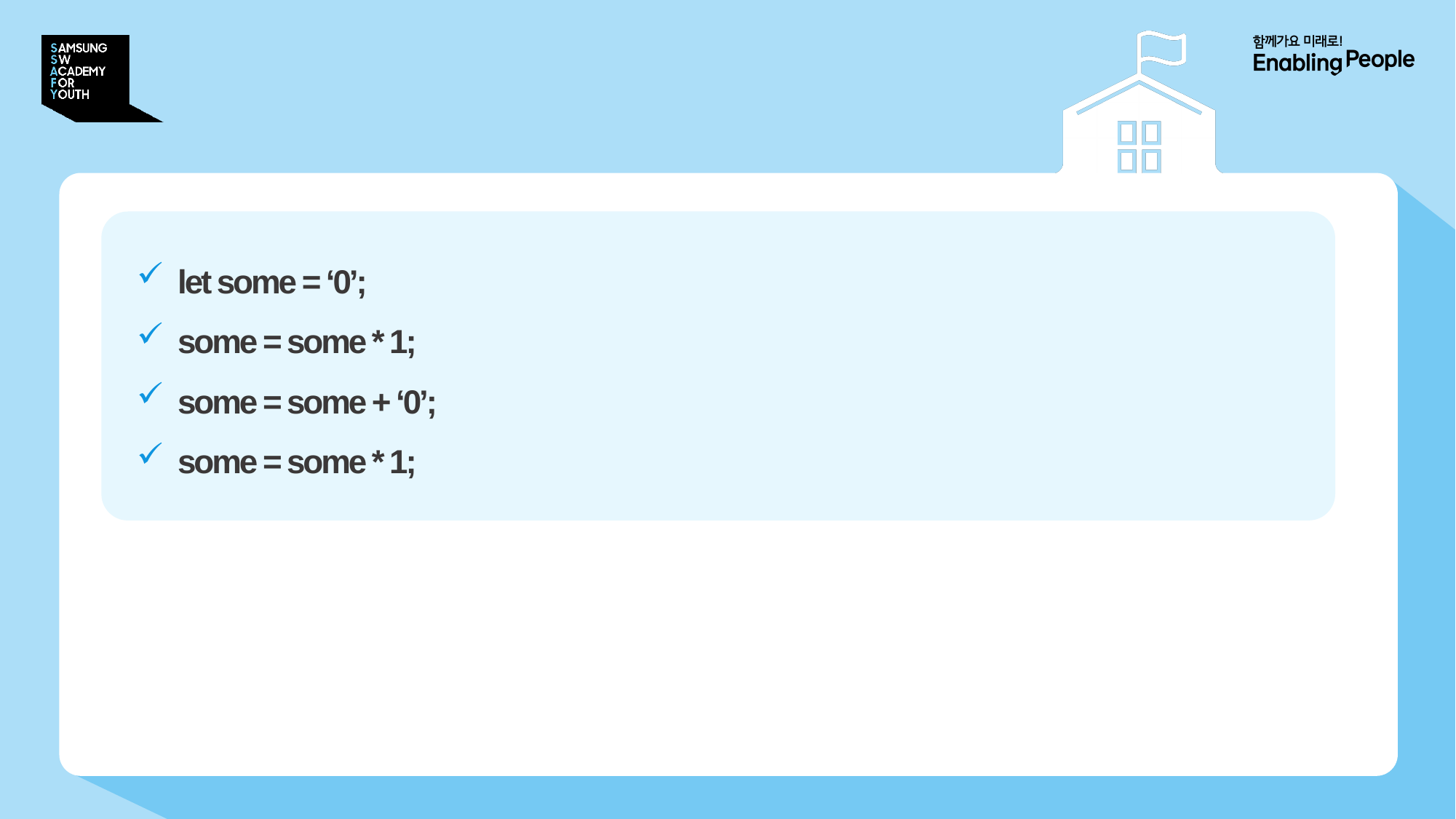

# 퀴즈의 정답을 아시는 분은…

let some = ‘0’;
some = some * 1;
some = some + ‘0’;
some = some * 1;